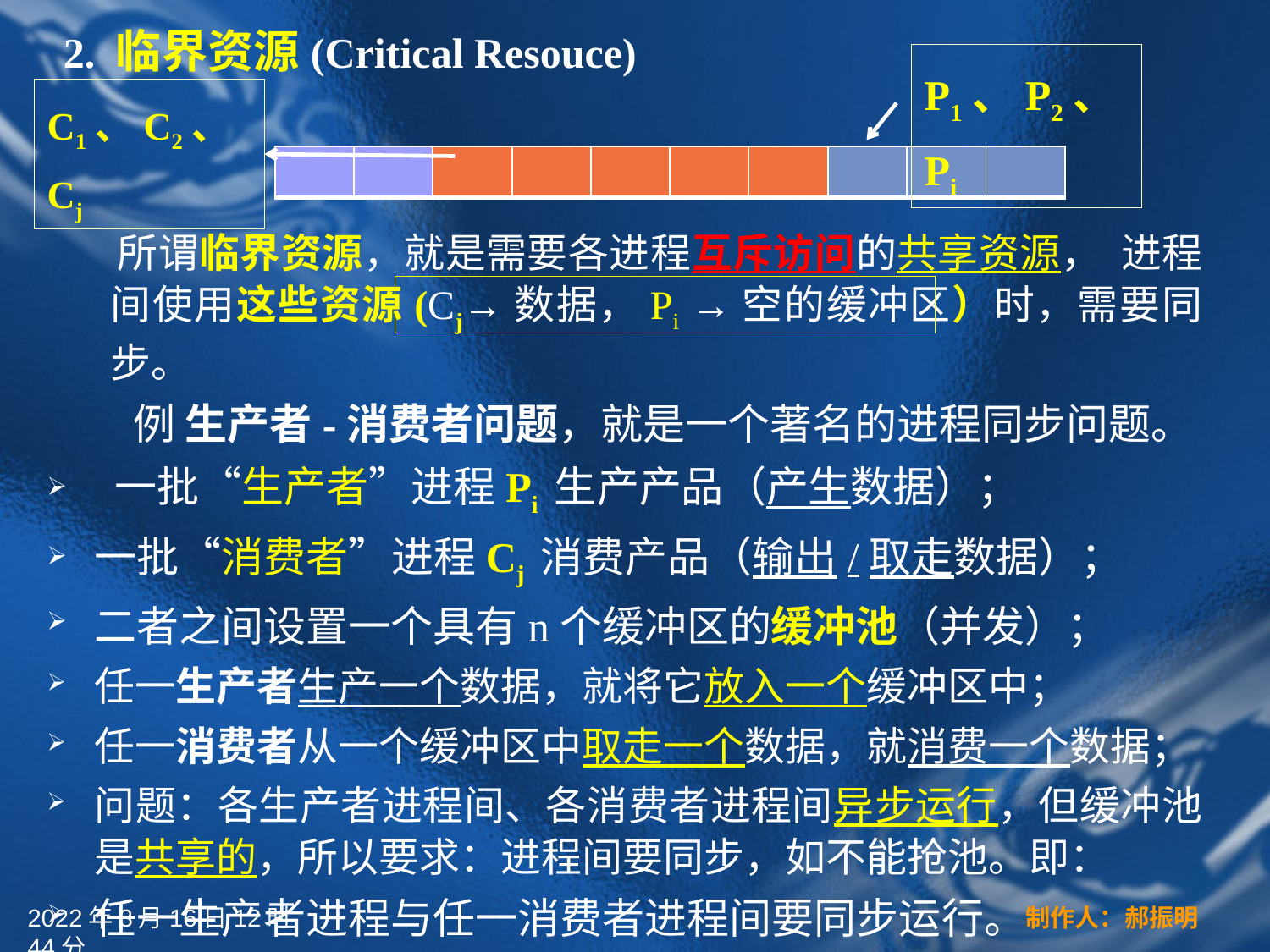

2. 临界资源(Critical Resouce)
P1、P2、Pi
C1、C2、Cj
|  |  |  |  |  |  |  |  |  |  |
| --- | --- | --- | --- | --- | --- | --- | --- | --- | --- |
      所谓临界资源，就是需要各进程互斥访问的共享资源，  进程间使用这些资源(Cj→数据，Pi →空的缓冲区）时，需要同步。
        例 生产者-消费者问题，就是一个著名的进程同步问题。
 一批“生产者”进程Pi 生产产品（产生数据）；
一批“消费者”进程Cj 消费产品（输出/取走数据）；
二者之间设置一个具有n个缓冲区的缓冲池（并发）；
任一生产者生产一个数据，就将它放入一个缓冲区中；
任一消费者从一个缓冲区中取走一个数据，就消费一个数据；
问题：各生产者进程间、各消费者进程间异步运行，但缓冲池是共享的，所以要求：进程间要同步，如不能抢池。即：
任一生产者进程与任一消费者进程间要同步运行。

2022年3月16日12时44分
制作人：郝振明